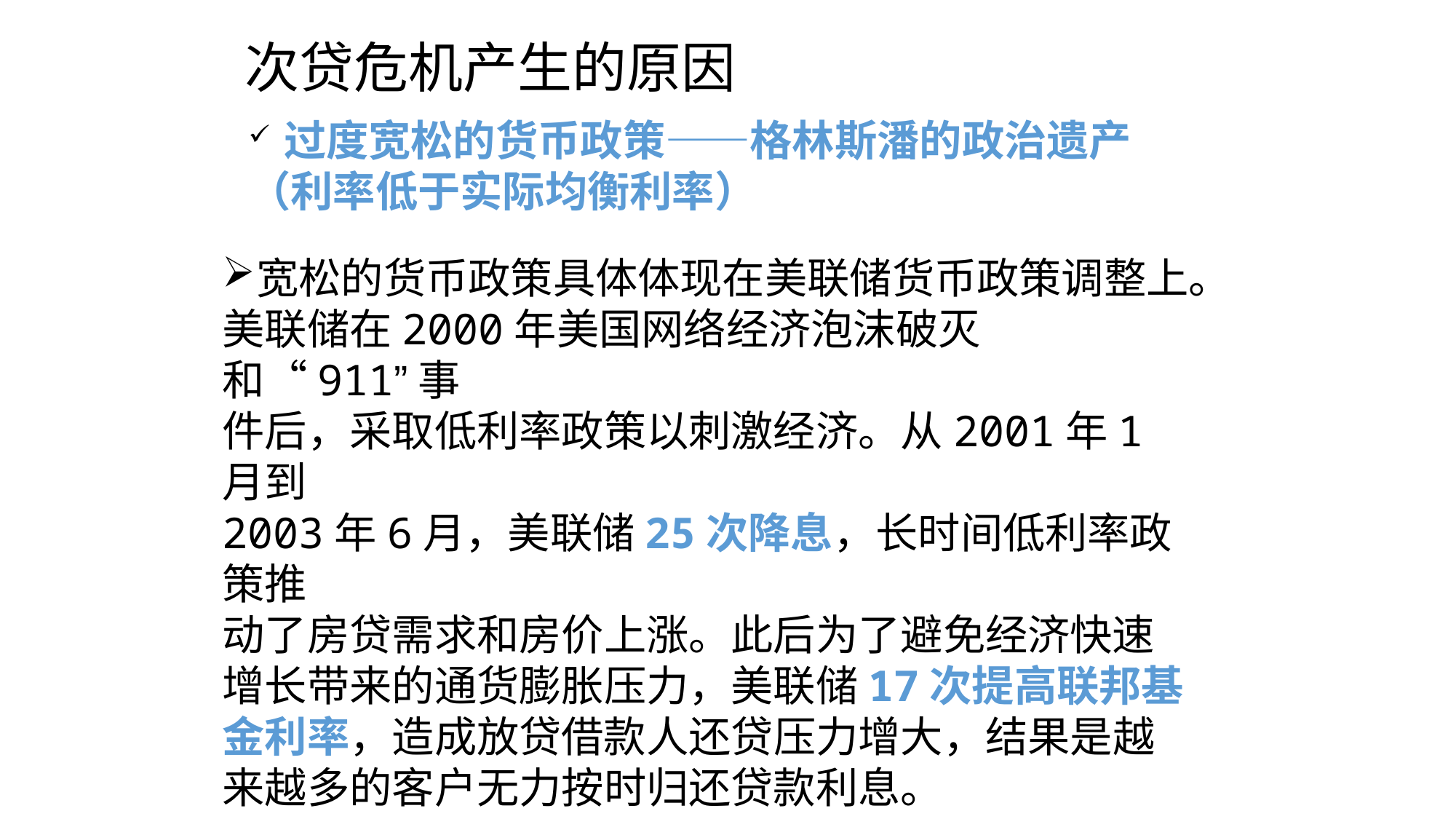

次贷危机产生的原因
 过度宽松的货币政策——格林斯潘的政治遗产（利率低于实际均衡利率）

宽松的货币政策具体体现在美联储货币政策调整上。
美联储在2000年美国网络经济泡沫破灭和“911”事
件后，采取低利率政策以刺激经济。从2001年1月到
2003年6月，美联储25次降息，长时间低利率政策推
动了房贷需求和房价上涨。此后为了避免经济快速
增长带来的通货膨胀压力，美联储17次提高联邦基
金利率，造成放贷借款人还贷压力增大，结果是越
来越多的客户无力按时归还贷款利息。